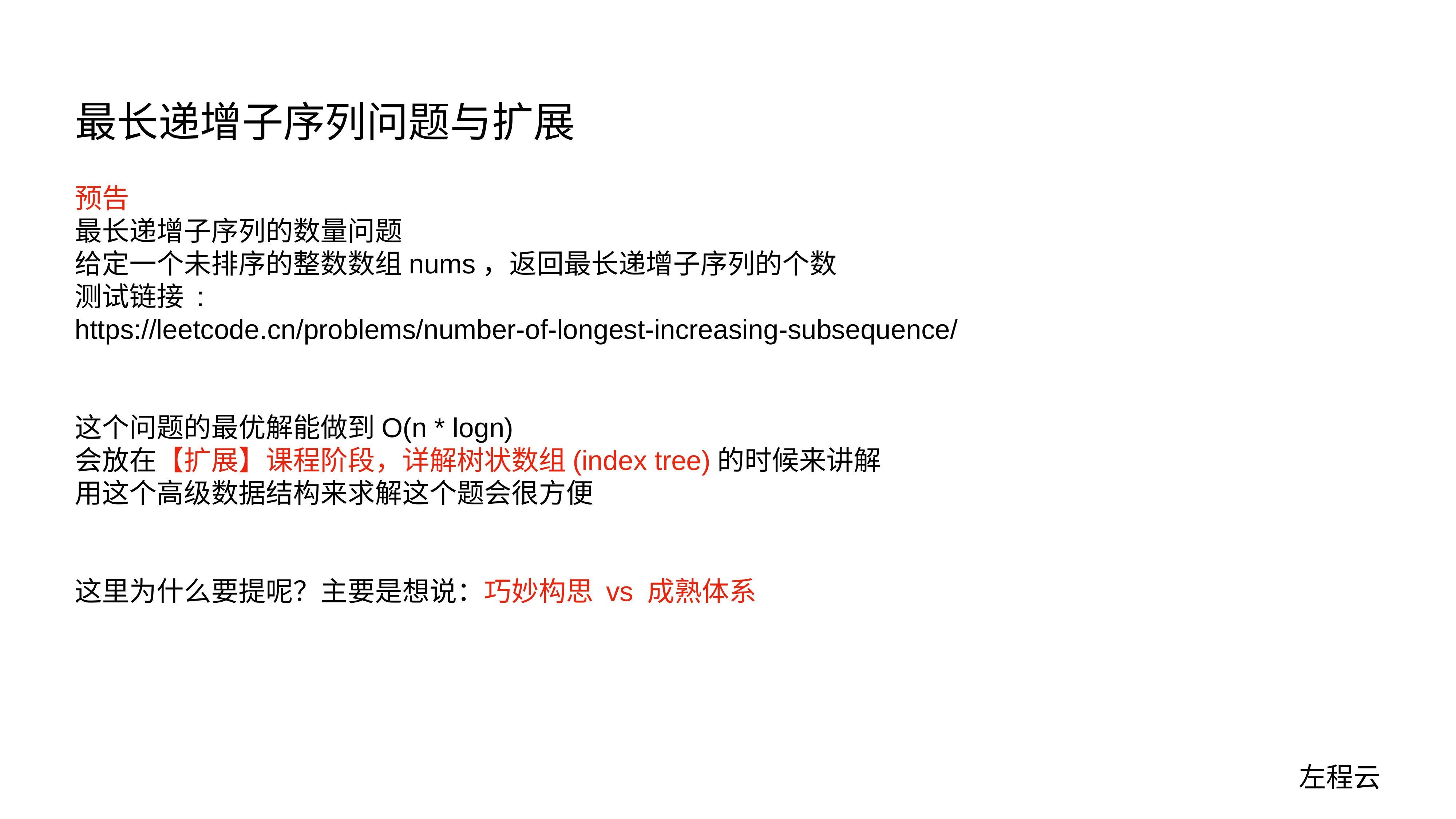

# 最长递增子序列问题与扩展
预告
最长递增子序列的数量问题
给定一个未排序的整数数组nums，返回最长递增子序列的个数
测试链接 :
https://leetcode.cn/problems/number-of-longest-increasing-subsequence/

这个问题的最优解能做到O(n * logn)
会放在【扩展】课程阶段，详解树状数组(index tree)的时候来讲解
用这个高级数据结构来求解这个题会很方便

这里为什么要提呢？主要是想说：巧妙构思 vs 成熟体系
左程云